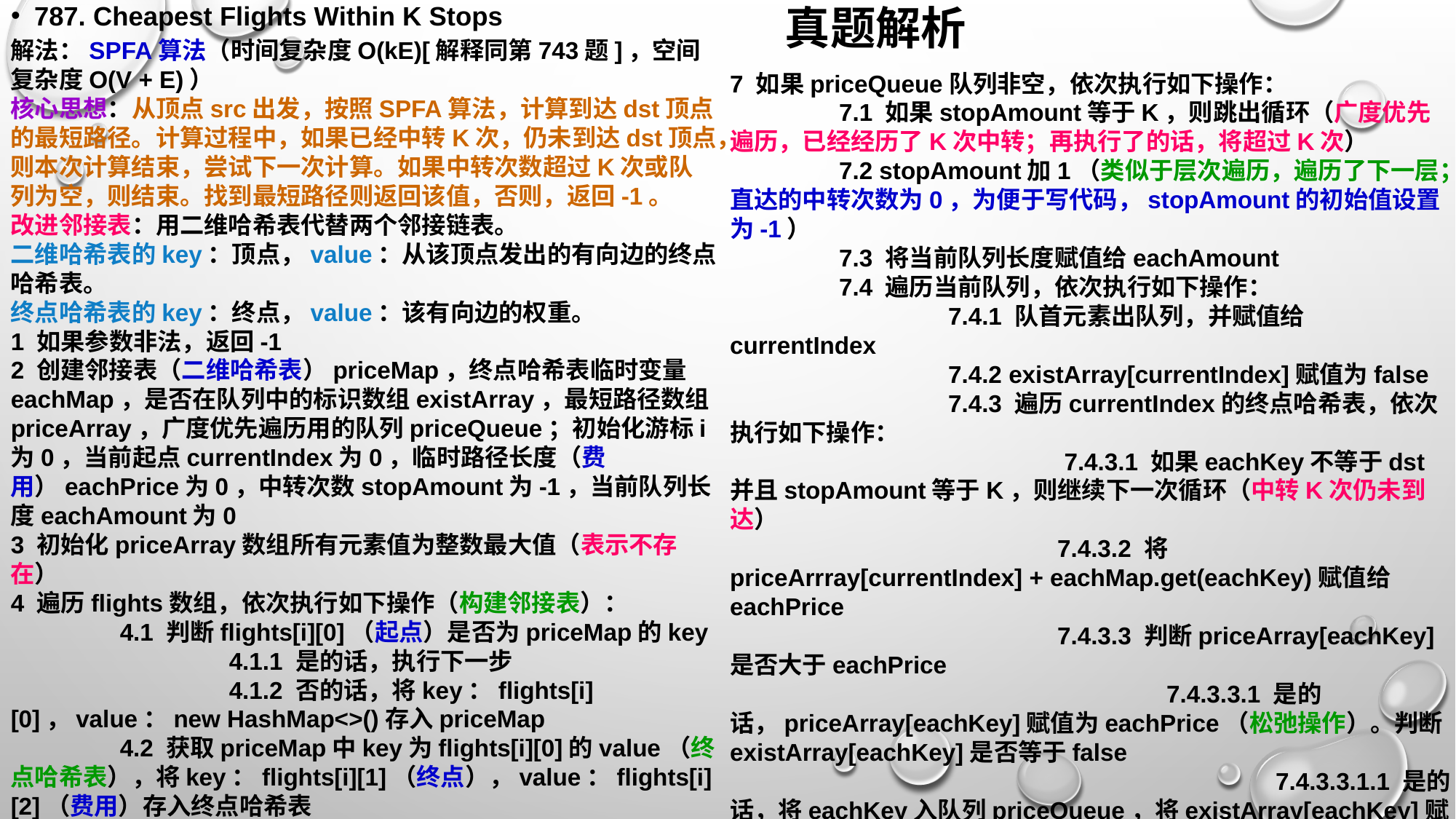

# 真题解析
787. Cheapest Flights Within K Stops
解法：SPFA算法（时间复杂度O(kE)[解释同第743题]，空间复杂度O(V + E)）
核心思想：从顶点src出发，按照SPFA算法，计算到达dst顶点的最短路径。计算过程中，如果已经中转K次，仍未到达dst顶点，则本次计算结束，尝试下一次计算。如果中转次数超过K次或队列为空，则结束。找到最短路径则返回该值，否则，返回-1。
改进邻接表：用二维哈希表代替两个邻接链表。
二维哈希表的key：顶点，value：从该顶点发出的有向边的终点哈希表。
终点哈希表的key：终点，value：该有向边的权重。
1 如果参数非法，返回-1
2 创建邻接表（二维哈希表）priceMap，终点哈希表临时变量eachMap，是否在队列中的标识数组existArray，最短路径数组priceArray，广度优先遍历用的队列priceQueue；初始化游标i为0，当前起点currentIndex为0，临时路径长度（费用）eachPrice为0，中转次数stopAmount为-1，当前队列长度eachAmount为0
3 初始化priceArray数组所有元素值为整数最大值（表示不存在）
4 遍历flights数组，依次执行如下操作（构建邻接表）：
	4.1 判断flights[i][0]（起点）是否为priceMap的key
		4.1.1 是的话，执行下一步
		4.1.2 否的话，将key：flights[i][0]，value：new HashMap<>()存入priceMap
	4.2 获取priceMap中key为flights[i][0]的value（终点哈希表），将key：flights[i][1]（终点），value：flights[i][2]（费用）存入终点哈希表
5 将src放入队列priceQueue（构建循环的初始条件）
6 将priceArray[src]设置为0（表示单源最短路径的源点）
7 如果priceQueue队列非空，依次执行如下操作：
	7.1 如果stopAmount等于K，则跳出循环（广度优先遍历，已经经历了K次中转；再执行了的话，将超过K次）
	7.2 stopAmount加1（类似于层次遍历，遍历了下一层；直达的中转次数为0，为便于写代码，stopAmount的初始值设置为-1）
	7.3 将当前队列长度赋值给eachAmount
	7.4 遍历当前队列，依次执行如下操作：
		7.4.1 队首元素出队列，并赋值给currentIndex
		7.4.2 existArray[currentIndex]赋值为false
		7.4.3 遍历currentIndex的终点哈希表，依次执行如下操作：
			 7.4.3.1 如果eachKey不等于dst并且stopAmount等于K，则继续下一次循环（中转K次仍未到达）
			7.4.3.2 将priceArrray[currentIndex] + eachMap.get(eachKey)赋值给eachPrice
			7.4.3.3 判断priceArray[eachKey]是否大于eachPrice
				7.4.3.3.1 是的话，priceArray[eachKey]赋值为eachPrice（松弛操作）。判断existArray[eachKey]是否等于false
					7.4.3.3.1.1 是的话，将eachKey入队列priceQueue，将existArray[eachKey]赋值为true（防止重复遍历）
8 判断priceArray[dst]是否等于整数最大值
	8.1 是的话，返回-1（说明不存在）
	8.2 否的话，返回priceArray[dst]